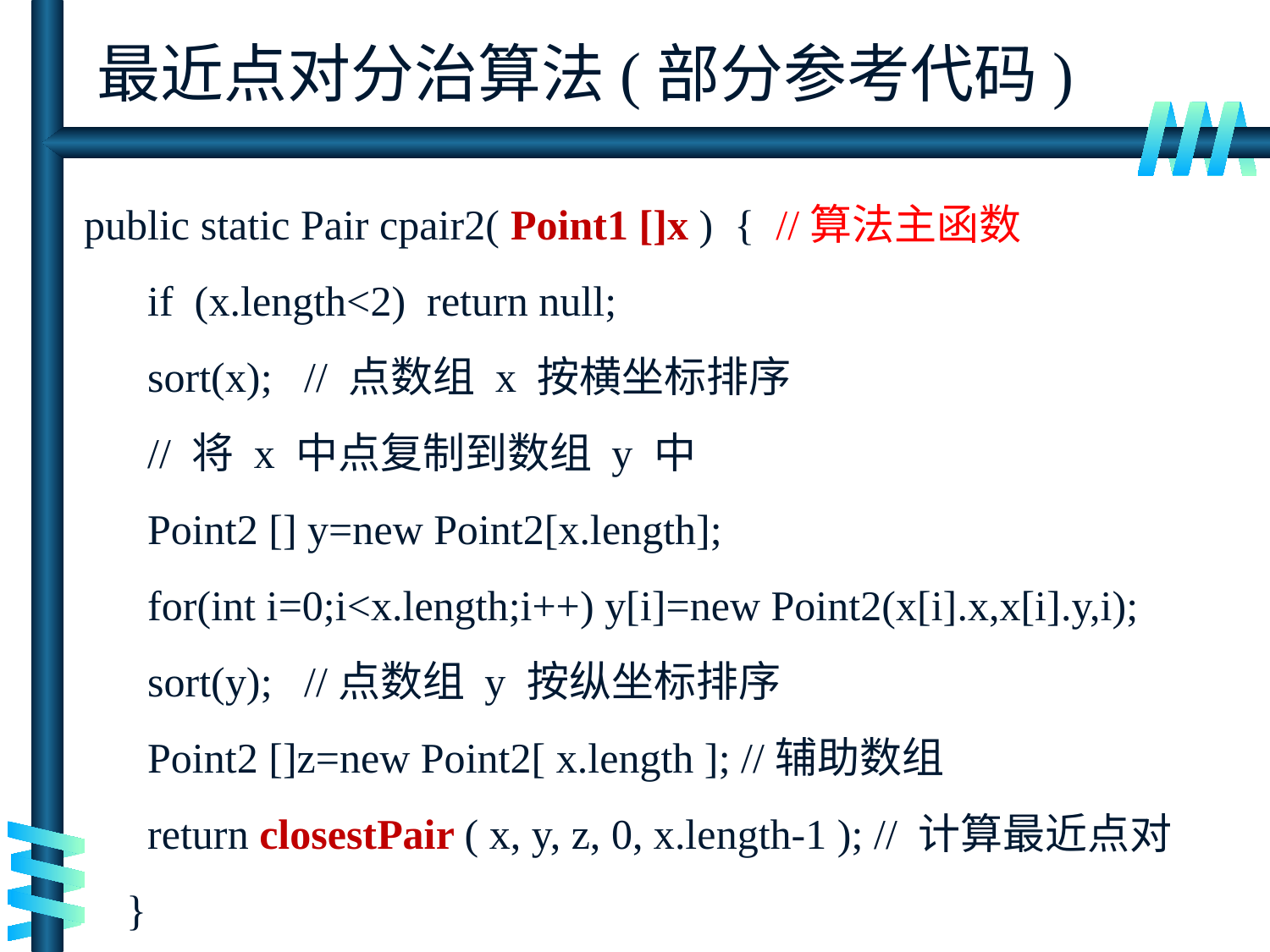

# 最近点对分治算法(部分参考代码)
public static Pair cpair2( Point1 []x )  {  //算法主函数
      if  (x.length<2)  return null;
      sort(x);   // 点数组 x 按横坐标排序
      // 将 x 中点复制到数组 y 中
      Point2 [] y=new Point2[x.length];
      for(int i=0;i<x.length;i++) y[i]=new Point2(x[i].x,x[i].y,i);
      sort(y);   //点数组 y 按纵坐标排序
      Point2 []z=new Point2[ x.length ]; //辅助数组
      return closestPair ( x, y, z, 0, x.length-1 ); // 计算最近点对
    }